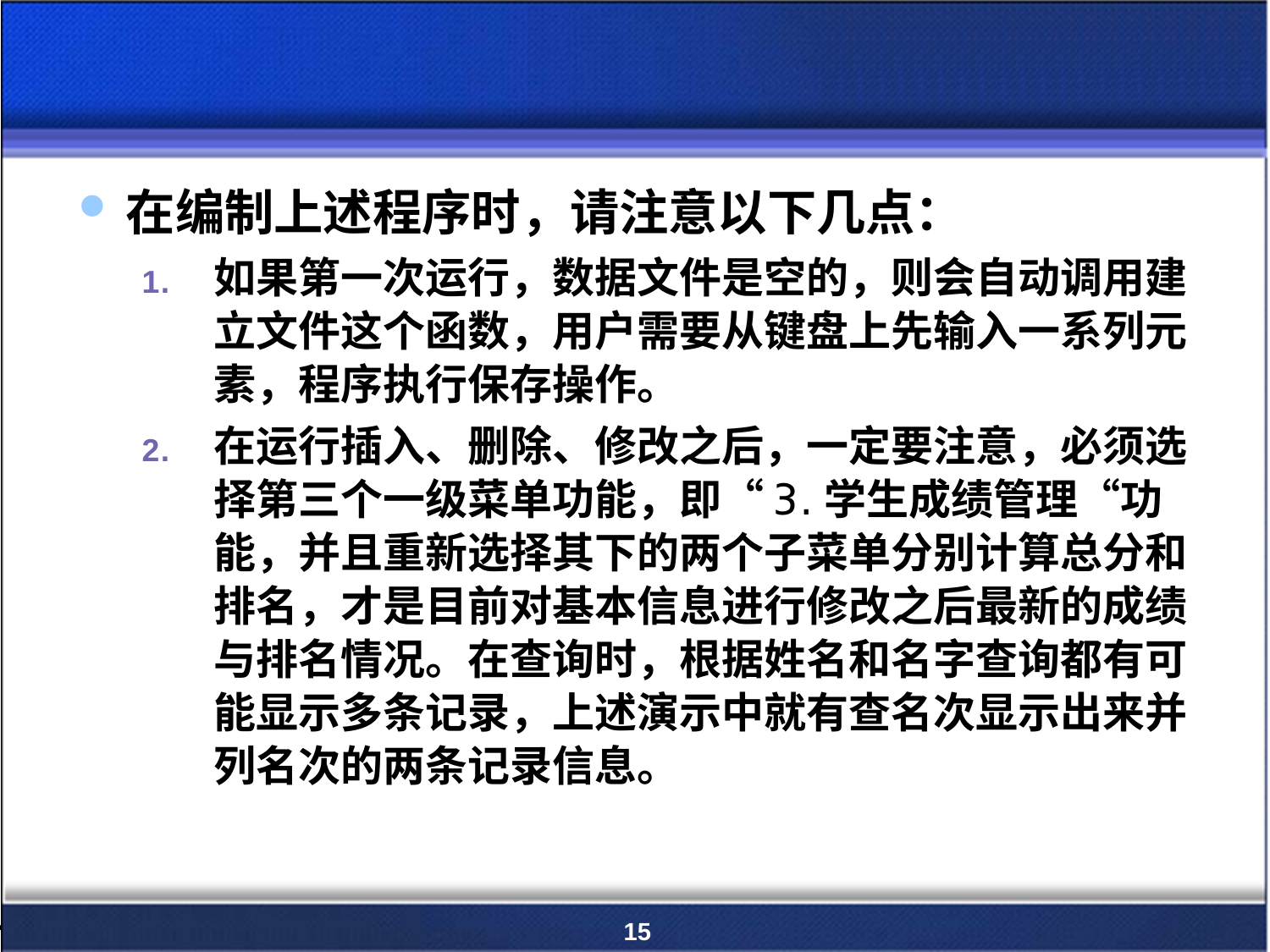

#
在编制上述程序时，请注意以下几点：
如果第一次运行，数据文件是空的，则会自动调用建立文件这个函数，用户需要从键盘上先输入一系列元素，程序执行保存操作。
在运行插入、删除、修改之后，一定要注意，必须选择第三个一级菜单功能，即“3.学生成绩管理“功能，并且重新选择其下的两个子菜单分别计算总分和排名，才是目前对基本信息进行修改之后最新的成绩与排名情况。在查询时，根据姓名和名字查询都有可能显示多条记录，上述演示中就有查名次显示出来并列名次的两条记录信息。

15